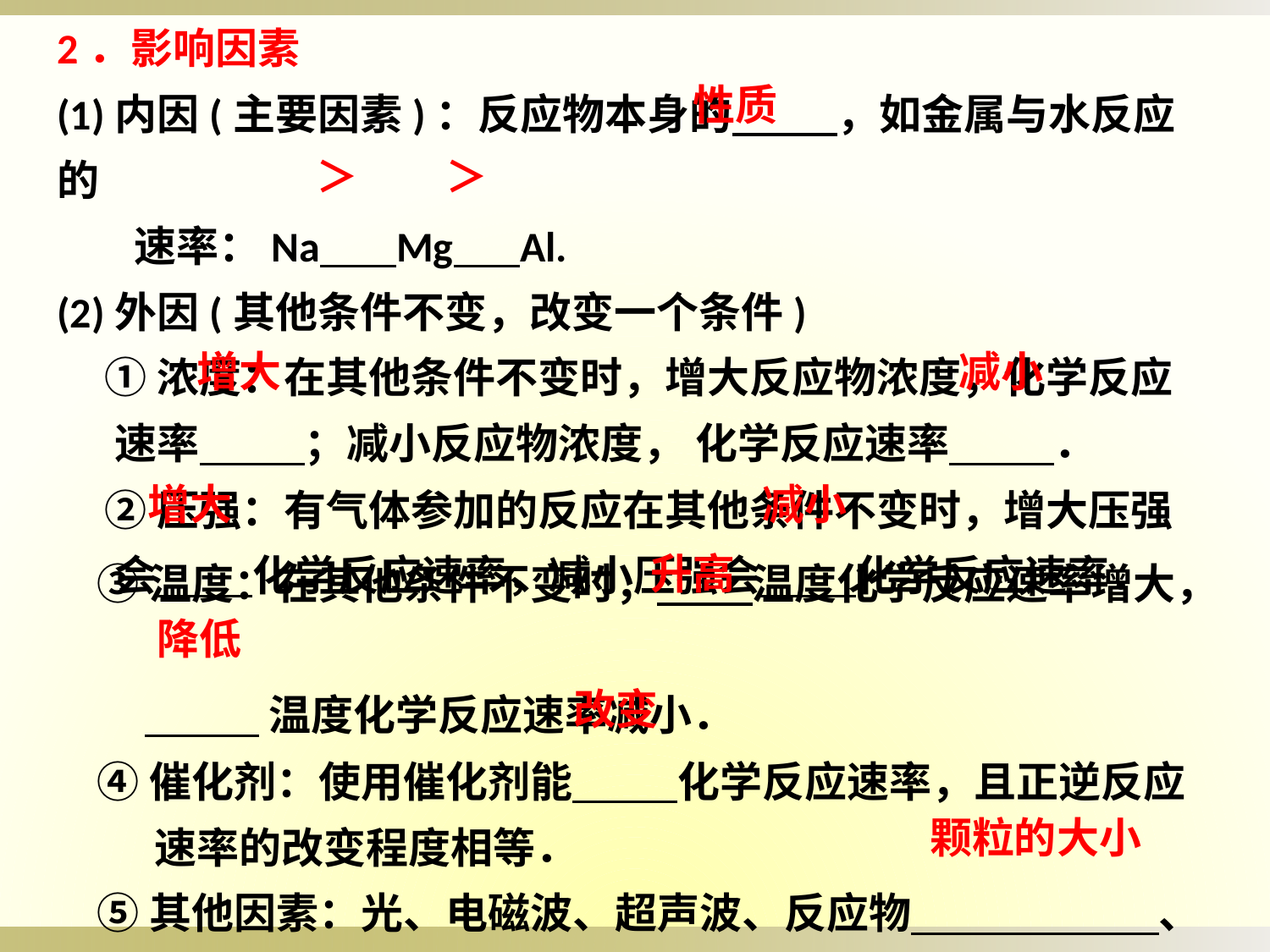

2．影响因素
(1)内因(主要因素)：反应物本身的           ，如金属与水反应的
       速率：Na        Mg       Al.
(2)外因(其他条件不变，改变一个条件)
     ①浓度：在其他条件不变时，增大反应物浓度，化学反应
     速率           ；减小反应物浓度， 化学反应速率           ．
     ②压强：有气体参加的反应在其他条件不变时，增大压强
     会          化学反应速率，减小压强会          化学反应速率．

性质
＞
＞
增大
减小
增大
减小
升高
③温度：在其他条件不变时，          温度化学反应速率增大，
                 温度化学反应速率减小．
④催化剂：使用催化剂能           化学反应速率，且正逆反应
     速率的改变程度相等．
⑤其他因素：光、电磁波、超声波、反应物                          、
     溶剂的性质等．
降低
改变
颗粒的大小